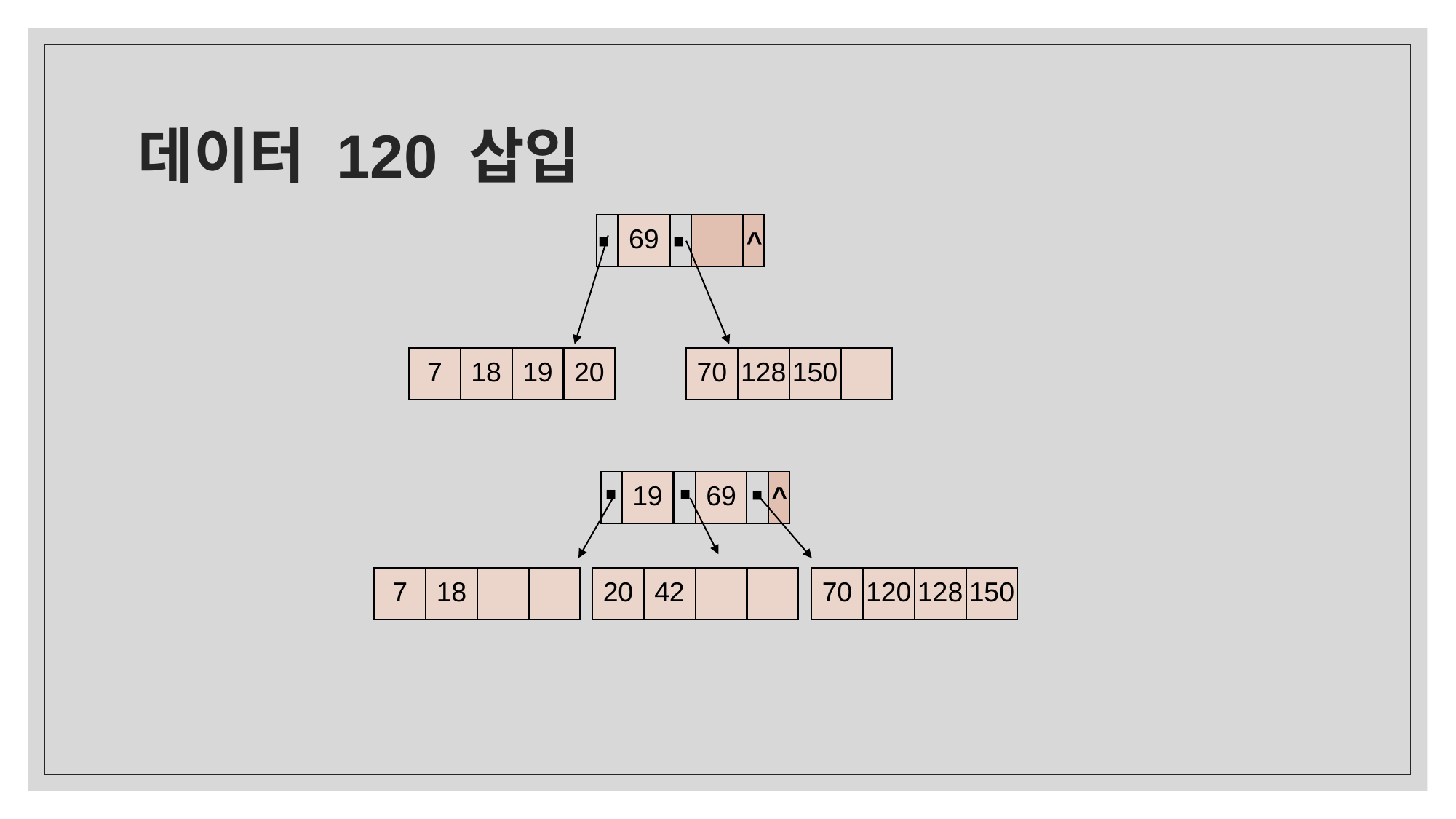

# 데이터 120 삽입
·
·

69

^

7
18
19
20
70
128
150

·
·
·

19

69

^
7
18

20
42

70
120
128
150